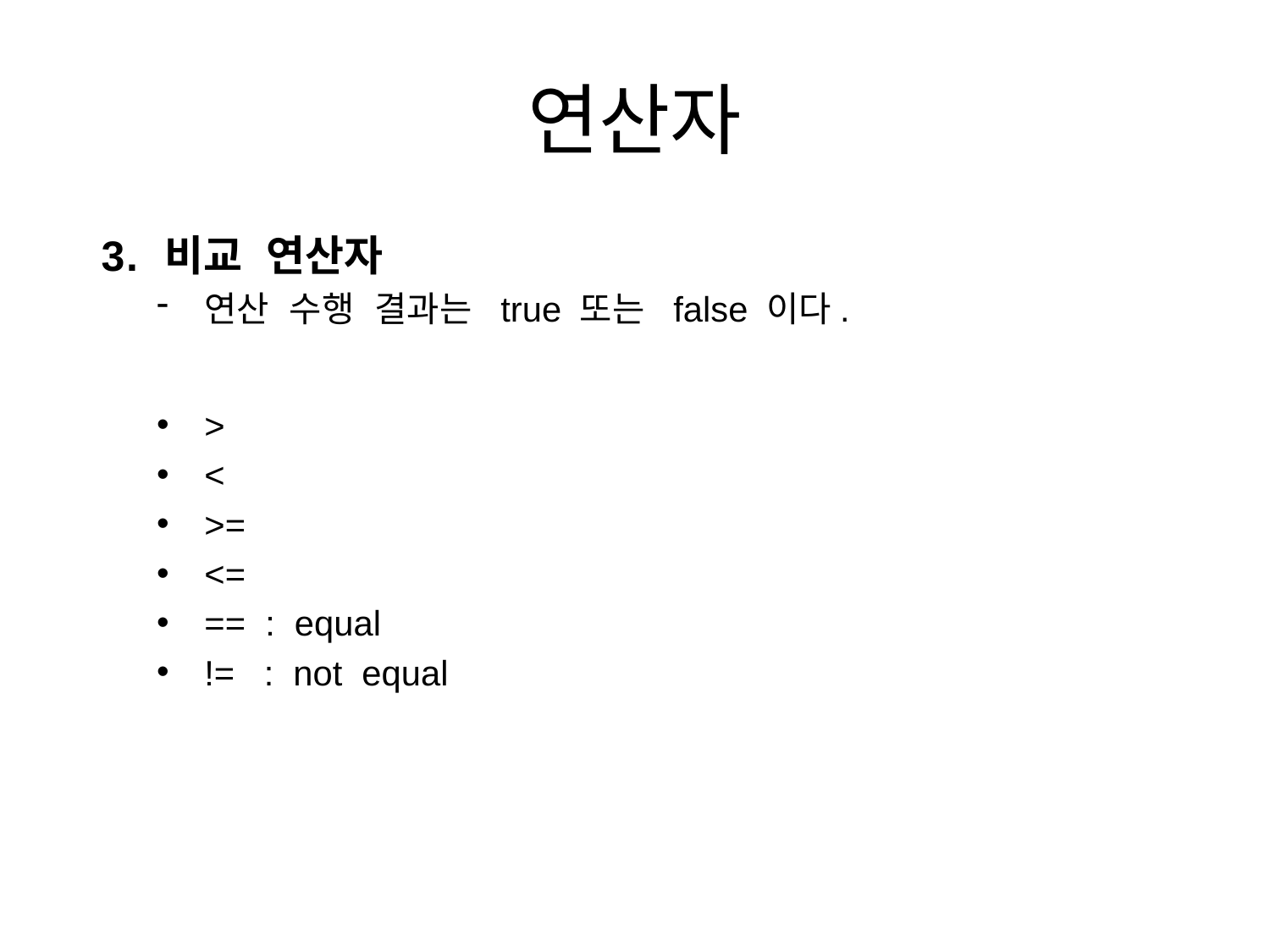

# 연산자
비교  연산자
연산  수행  결과는  true 또는  false 이다.

>
<
>=
<=
==  :  equal
!=   :  not  equal